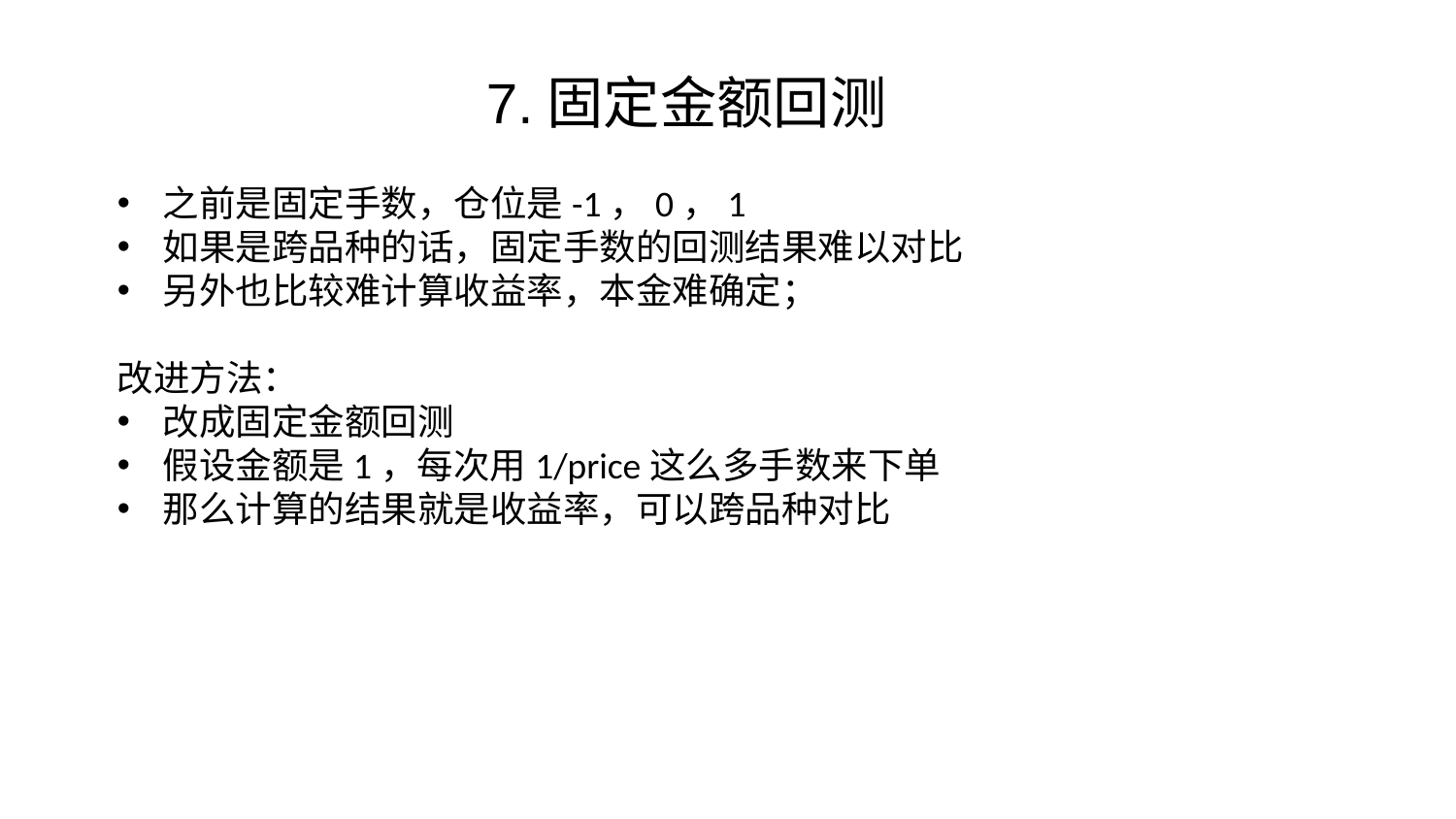

7.固定金额回测
之前是固定手数，仓位是-1，0，1
如果是跨品种的话，固定手数的回测结果难以对比
另外也比较难计算收益率，本金难确定；

改进方法：
改成固定金额回测
假设金额是1，每次用1/price这么多手数来下单
那么计算的结果就是收益率，可以跨品种对比